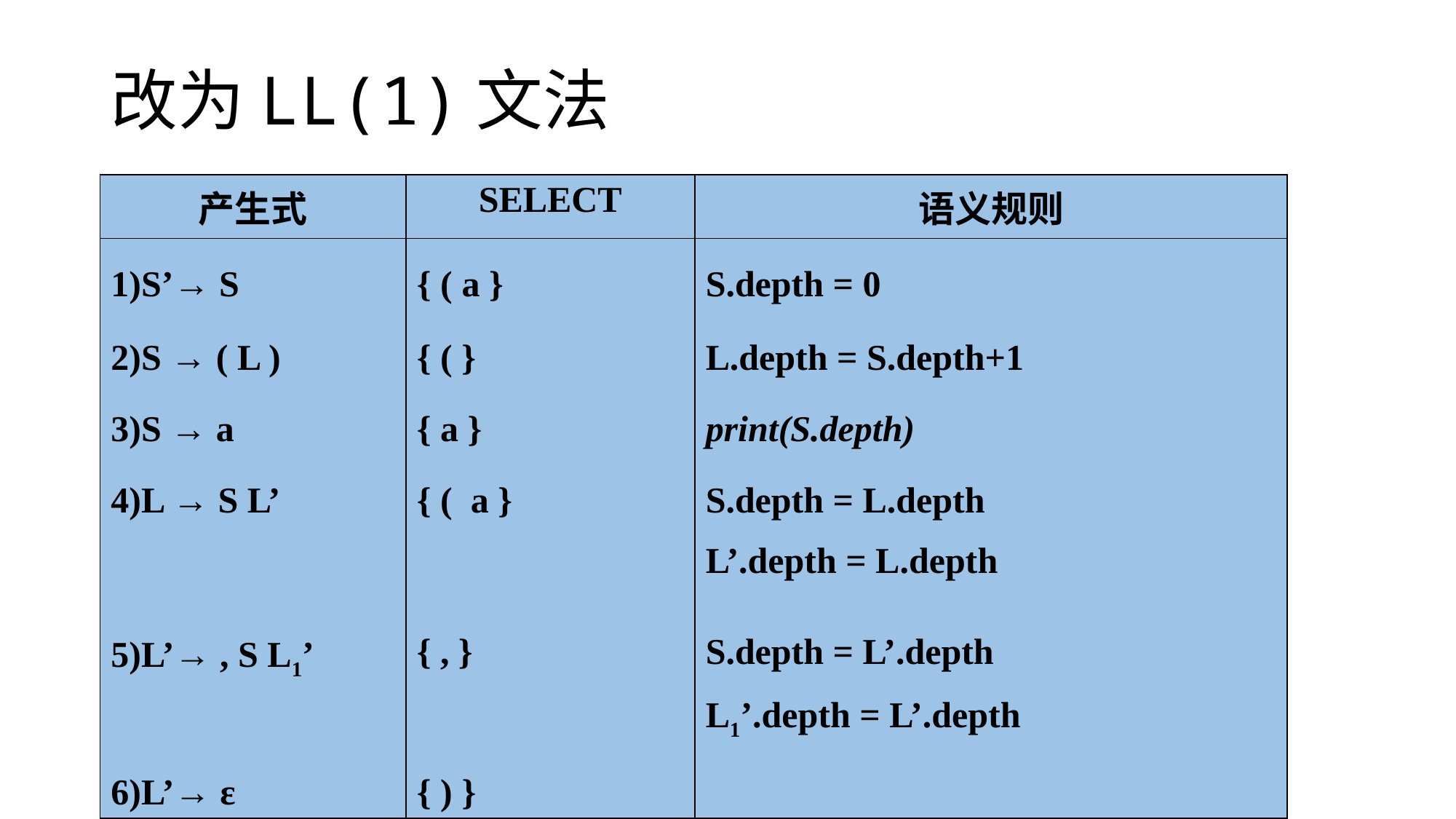

# 改为LL(1)文法
| 产生式 | SELECT | 语义规则 |
| --- | --- | --- |
| 1)S’→ S | { ( a } | S.depth = 0 |
| 2)S → ( L ) | { ( } | L.depth = S.depth+1 |
| 3)S → a | { a } | print(S.depth) |
| 4)L → S L’ | { ( a } | S.depth = L.depth L’.depth = L.depth |
| 5)L’→ , S L1’ | { , } | S.depth = L’.depth L1’.depth = L’.depth |
| 6)L’→ ε | { ) } |  |